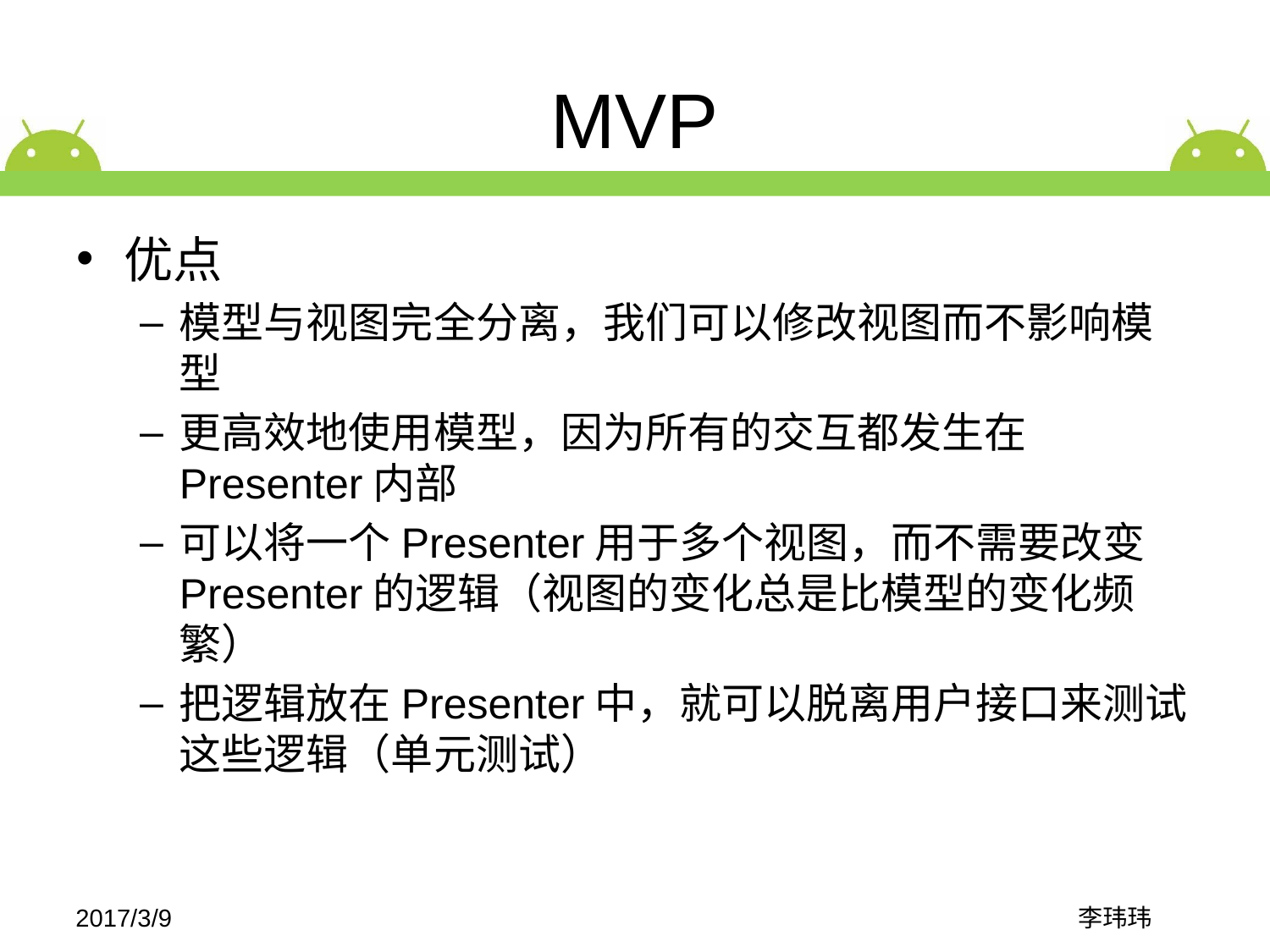

# MVP
优点
模型与视图完全分离，我们可以修改视图而不影响模型
更高效地使用模型，因为所有的交互都发生在Presenter内部
可以将一个Presenter用于多个视图，而不需要改变Presenter的逻辑（视图的变化总是比模型的变化频繁）
把逻辑放在Presenter中，就可以脱离用户接口来测试这些逻辑（单元测试）